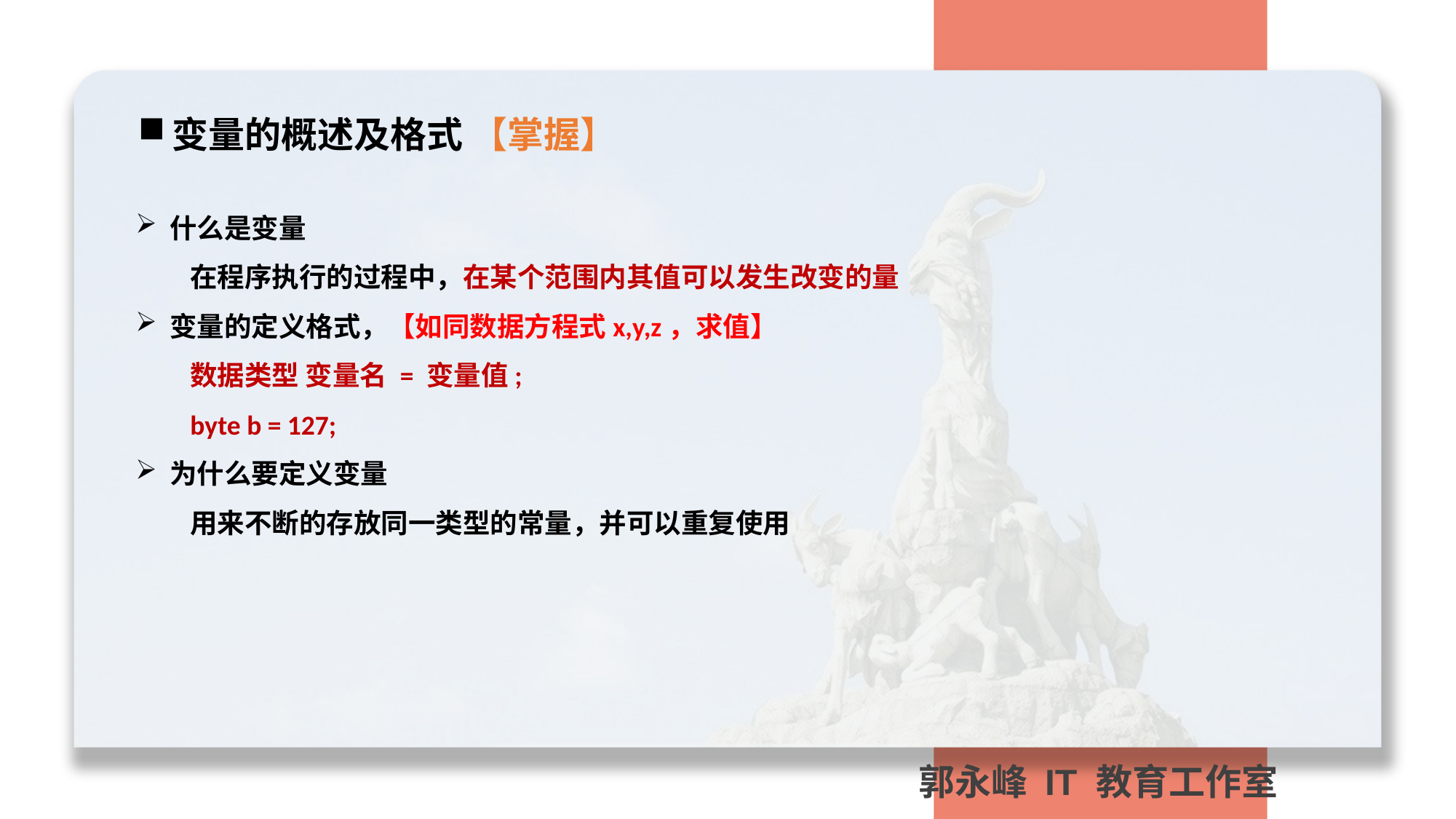

变量的概述及格式 【掌握】
什么是变量
在程序执行的过程中，在某个范围内其值可以发生改变的量
变量的定义格式，【如同数据方程式x,y,z，求值】
数据类型 变量名 = 变量值;
byte b = 127;
为什么要定义变量
用来不断的存放同一类型的常量，并可以重复使用